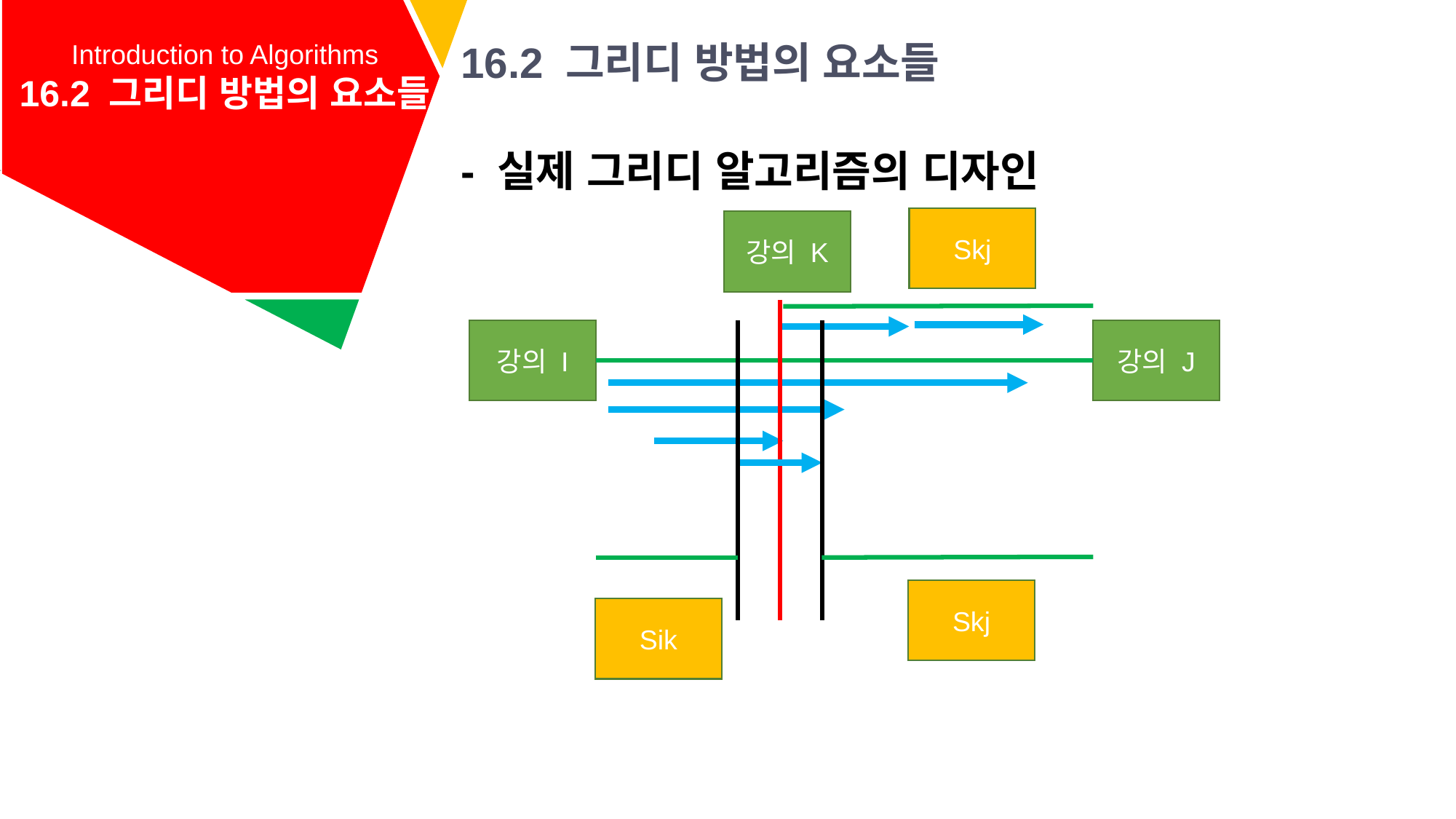

Introduction to Algorithms
16.2 그리디 방법의 요소들
16.2 그리디 방법의 요소들
Introduction to Algorithms
15. 동적 프로그래밍
- 실제 그리디 알고리즘의 디자인
Skj
강의 K
강의 I
강의 J
Skj
Sik